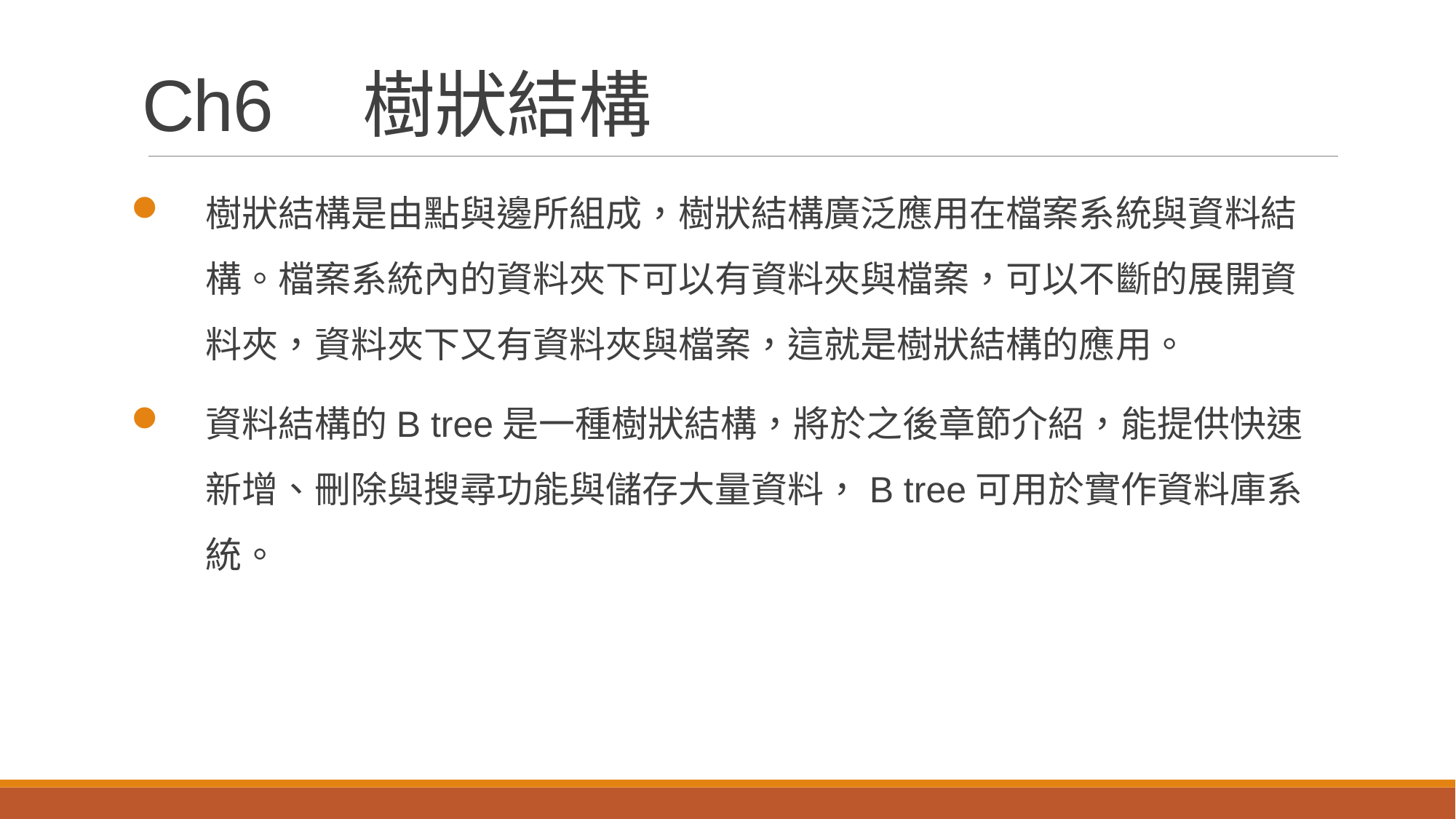

# Ch6　樹狀結構
樹狀結構是由點與邊所組成，樹狀結構廣泛應用在檔案系統與資料結構。檔案系統內的資料夾下可以有資料夾與檔案，可以不斷的展開資料夾，資料夾下又有資料夾與檔案，這就是樹狀結構的應用。
資料結構的B tree是一種樹狀結構，將於之後章節介紹，能提供快速新增、刪除與搜尋功能與儲存大量資料，B tree可用於實作資料庫系統。